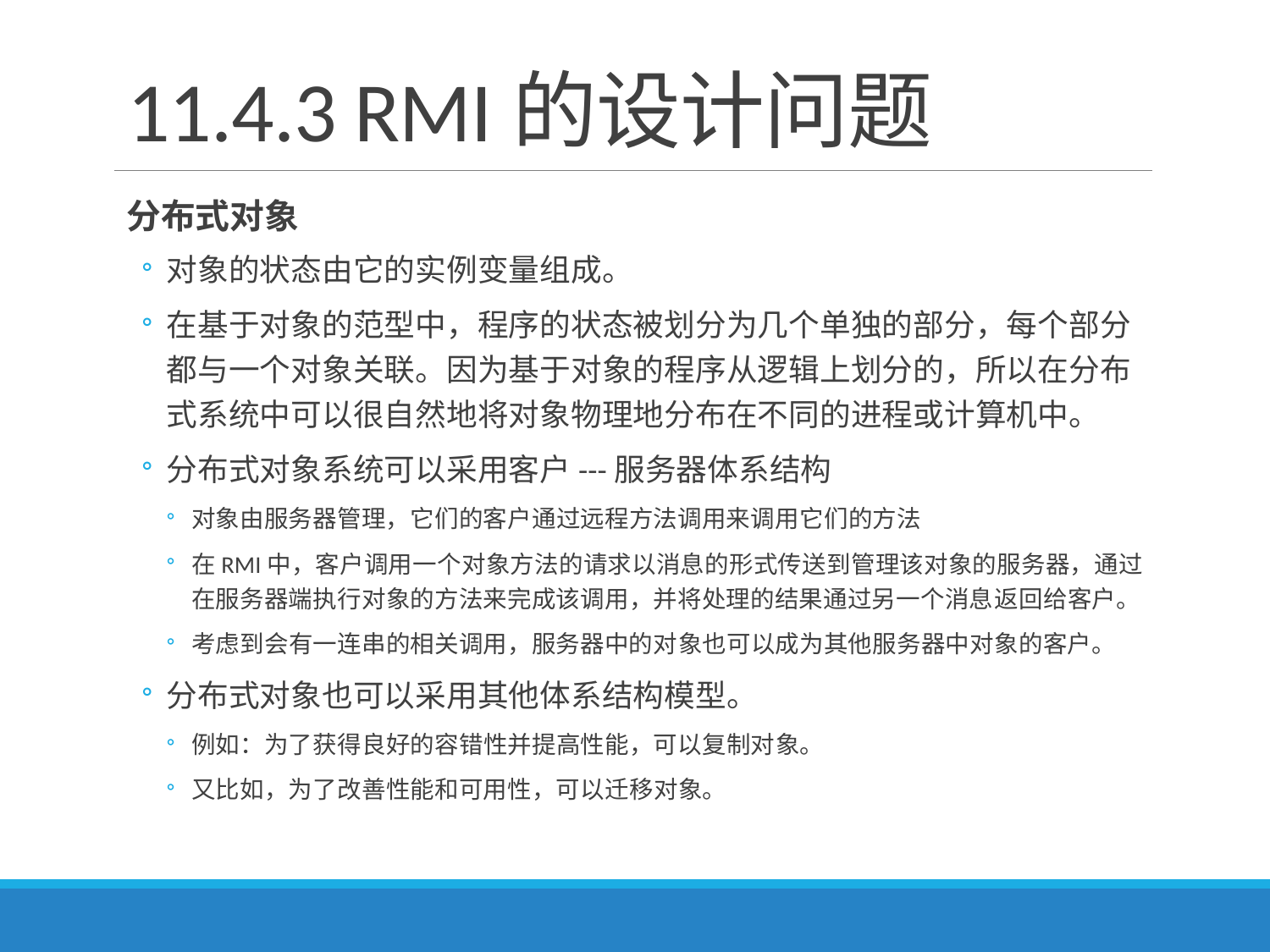

# 11.4.3 RMI的设计问题
分布式对象
对象的状态由它的实例变量组成。
在基于对象的范型中，程序的状态被划分为几个单独的部分，每个部分都与一个对象关联。因为基于对象的程序从逻辑上划分的，所以在分布式系统中可以很自然地将对象物理地分布在不同的进程或计算机中。
分布式对象系统可以采用客户---服务器体系结构
对象由服务器管理，它们的客户通过远程方法调用来调用它们的方法
在RMI中，客户调用一个对象方法的请求以消息的形式传送到管理该对象的服务器，通过在服务器端执行对象的方法来完成该调用，并将处理的结果通过另一个消息返回给客户。
考虑到会有一连串的相关调用，服务器中的对象也可以成为其他服务器中对象的客户。
分布式对象也可以采用其他体系结构模型。
例如：为了获得良好的容错性并提高性能，可以复制对象。
又比如，为了改善性能和可用性，可以迁移对象。

58